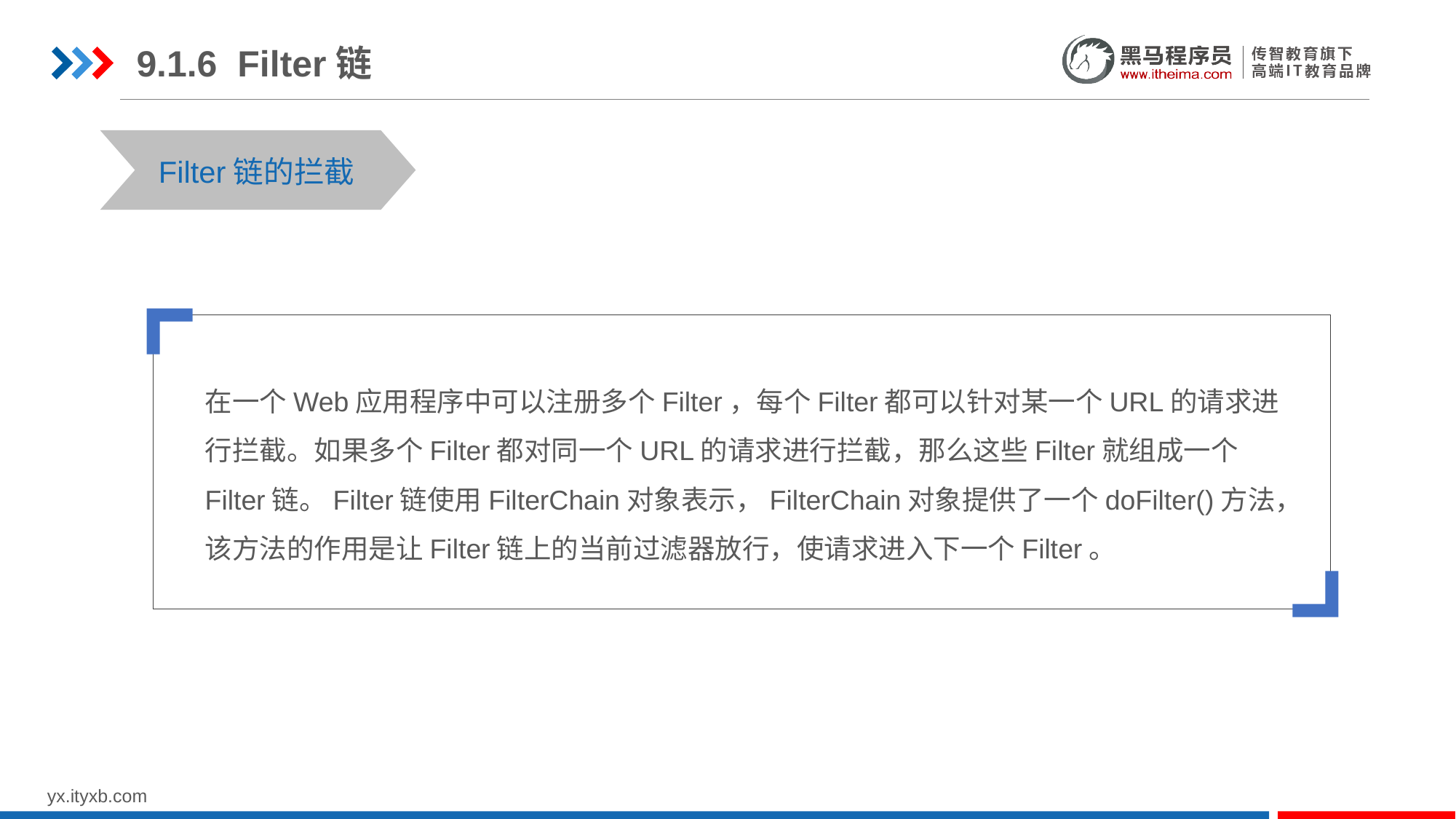

9.1.6  Filter链

Filter链的拦截

在一个Web应用程序中可以注册多个Filter，每个Filter都可以针对某一个URL的请求进行拦截。如果多个Filter都对同一个URL的请求进行拦截，那么这些Filter就组成一个Filter链。Filter链使用FilterChain对象表示，FilterChain对象提供了一个doFilter()方法，该方法的作用是让Filter链上的当前过滤器放行，使请求进入下一个Filter。